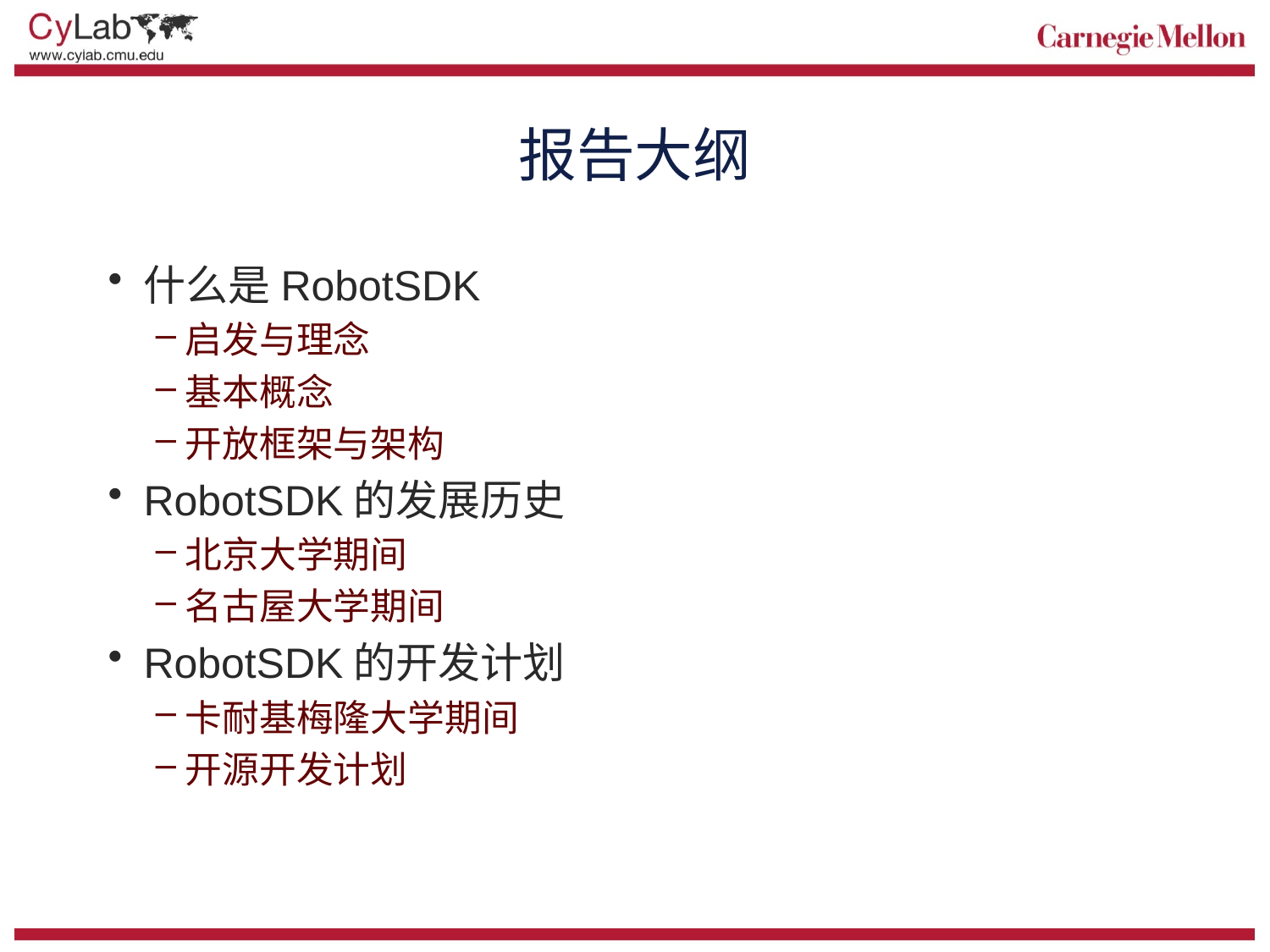

# 报告大纲
什么是RobotSDK
启发与理念
基本概念
开放框架与架构
RobotSDK的发展历史
北京大学期间
名古屋大学期间
RobotSDK的开发计划
卡耐基梅隆大学期间
开源开发计划